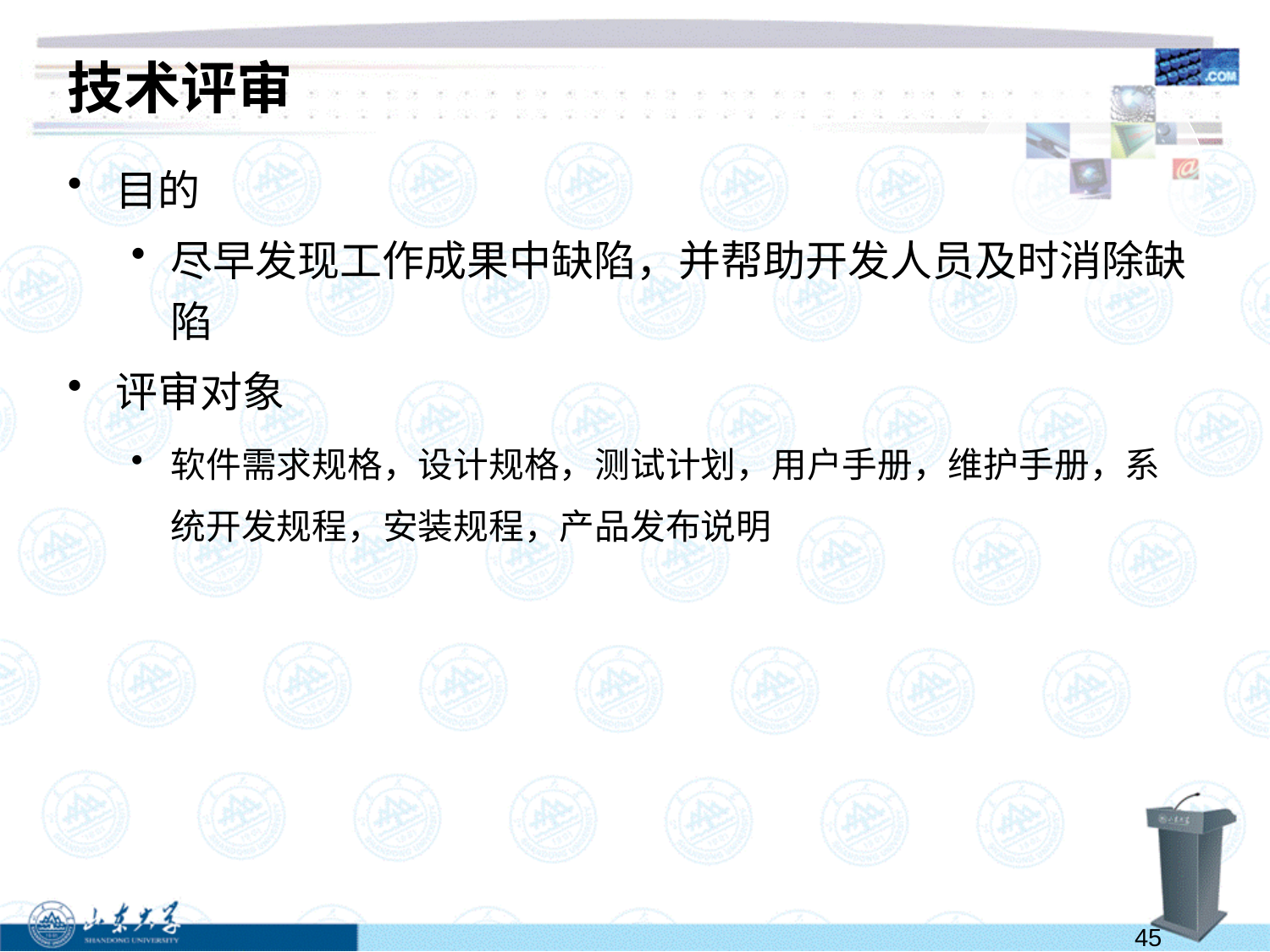

# 技术评审
目的
尽早发现工作成果中缺陷，并帮助开发人员及时消除缺陷
评审对象
软件需求规格，设计规格，测试计划，用户手册，维护手册，系统开发规程，安装规程，产品发布说明
45